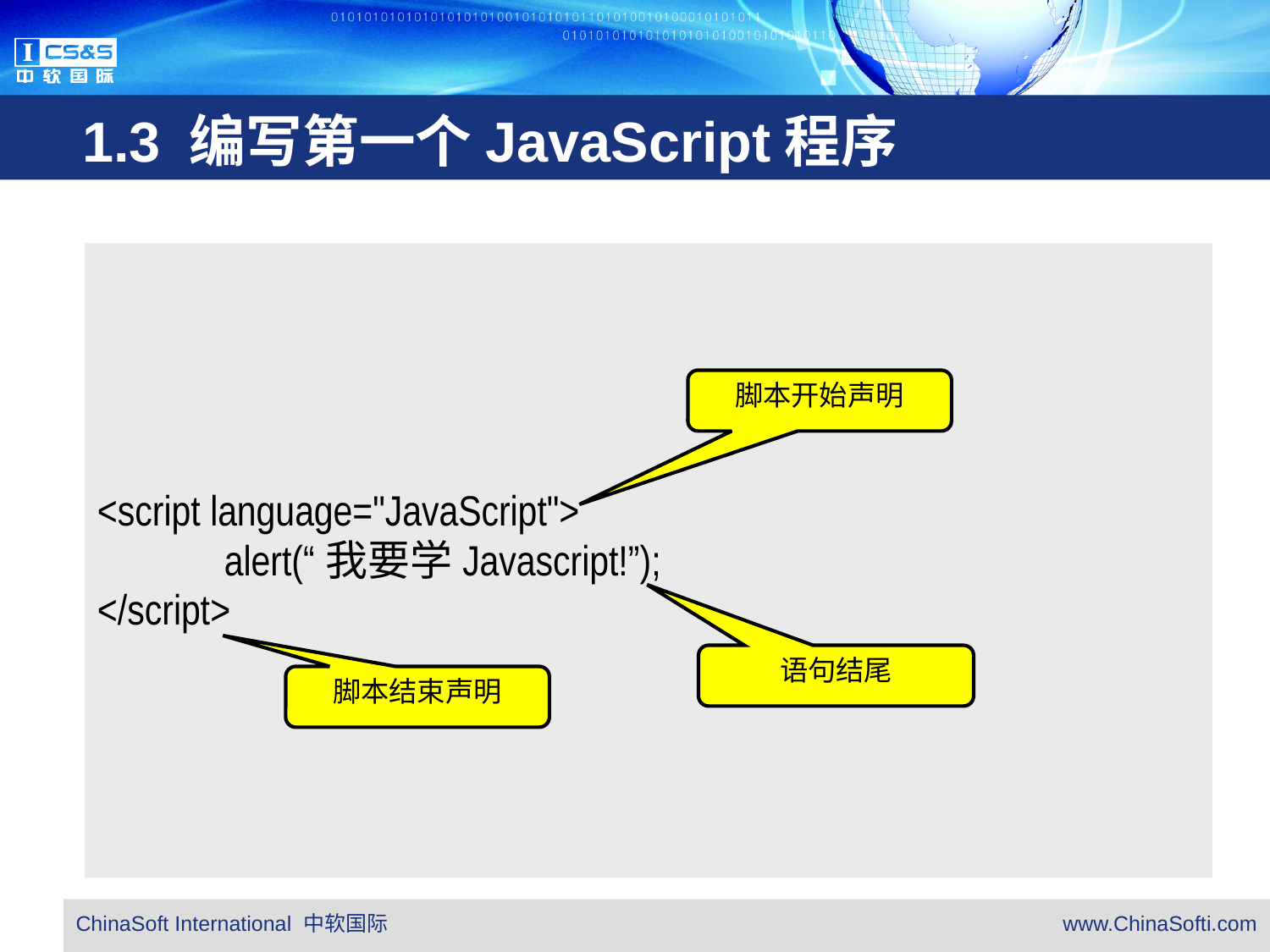

# 1.3 编写第一个JavaScript程序

<script language="JavaScript">
	alert(“我要学Javascript!”);
</script>
脚本开始声明
语句结尾
脚本结束声明